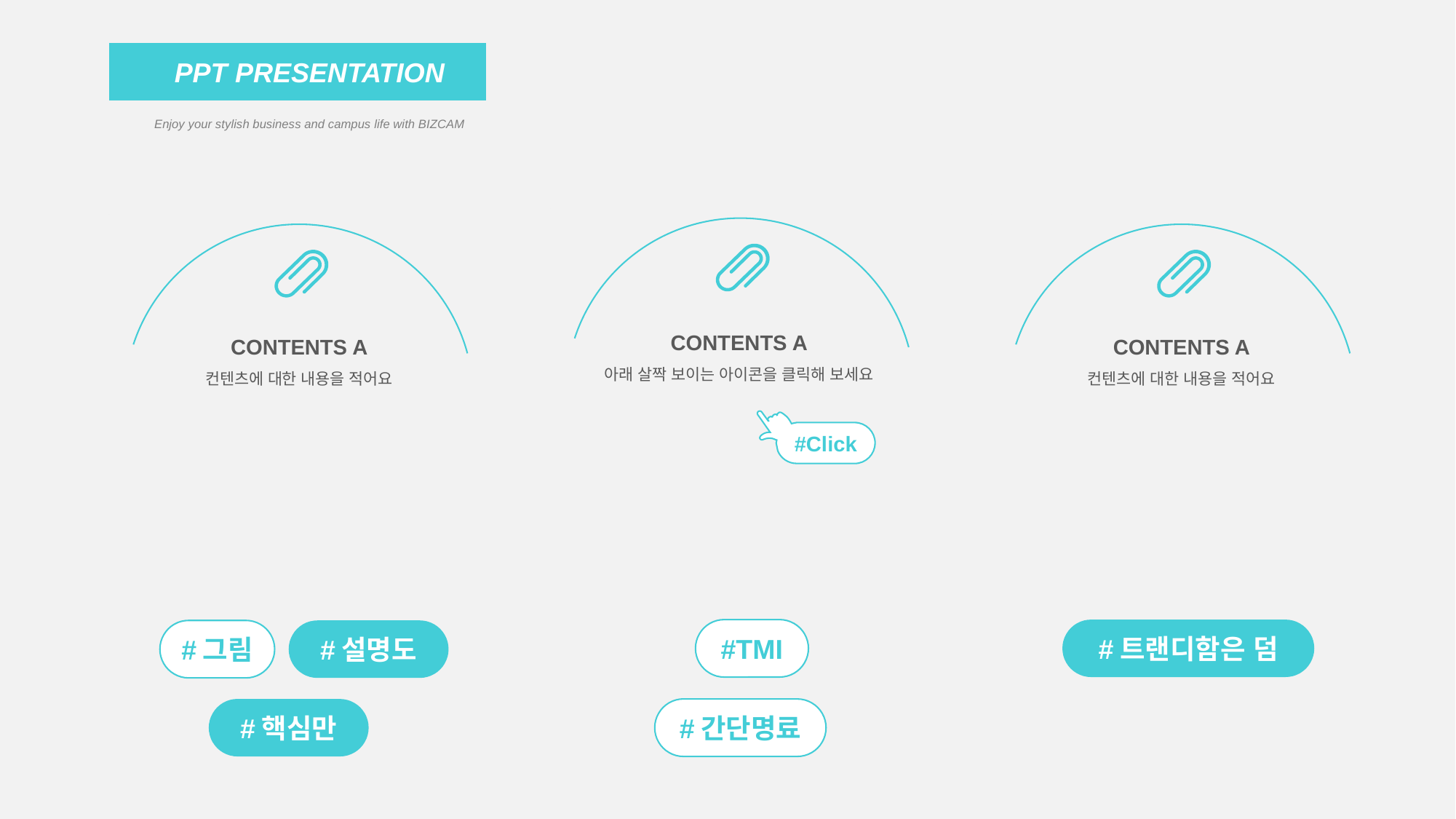

PPT PRESENTATION
Enjoy your stylish business and campus life with BIZCAM

CONTENTS A
아래 살짝 보이는 아이콘을 클릭해 보세요
CONTENTS A
컨텐츠에 대한 내용을 적어요
CONTENTS A
컨텐츠에 대한 내용을 적어요
#Click
#TMI
#트랜디함은 덤
#그림
#설명도
#핵심만
#간단명료